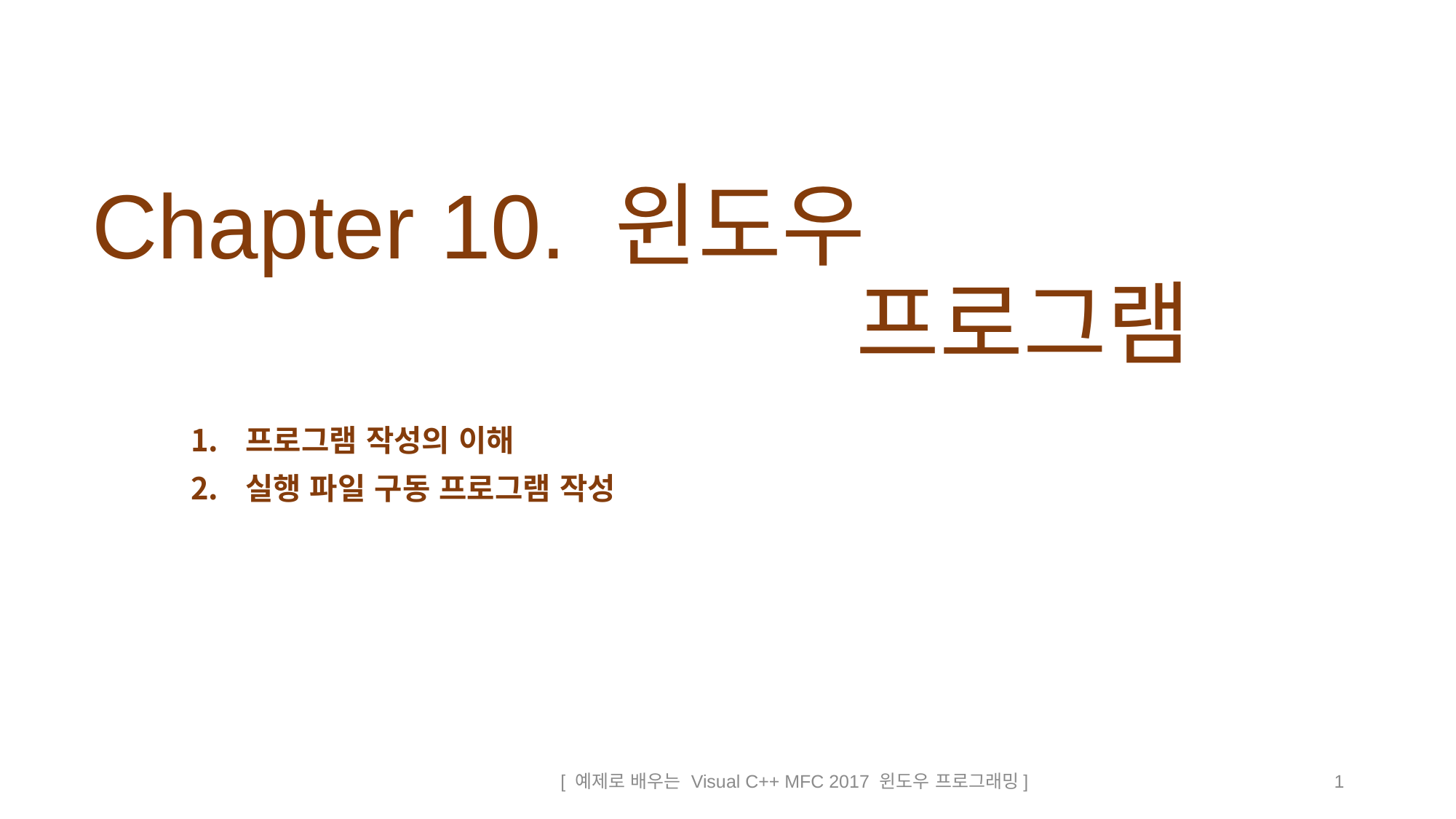

# Chapter 10. 윈도우 프로그램
프로그램 작성의 이해
실행 파일 구동 프로그램 작성
[ 예제로 배우는 Visual C++ MFC 2017 윈도우 프로그래밍]
1